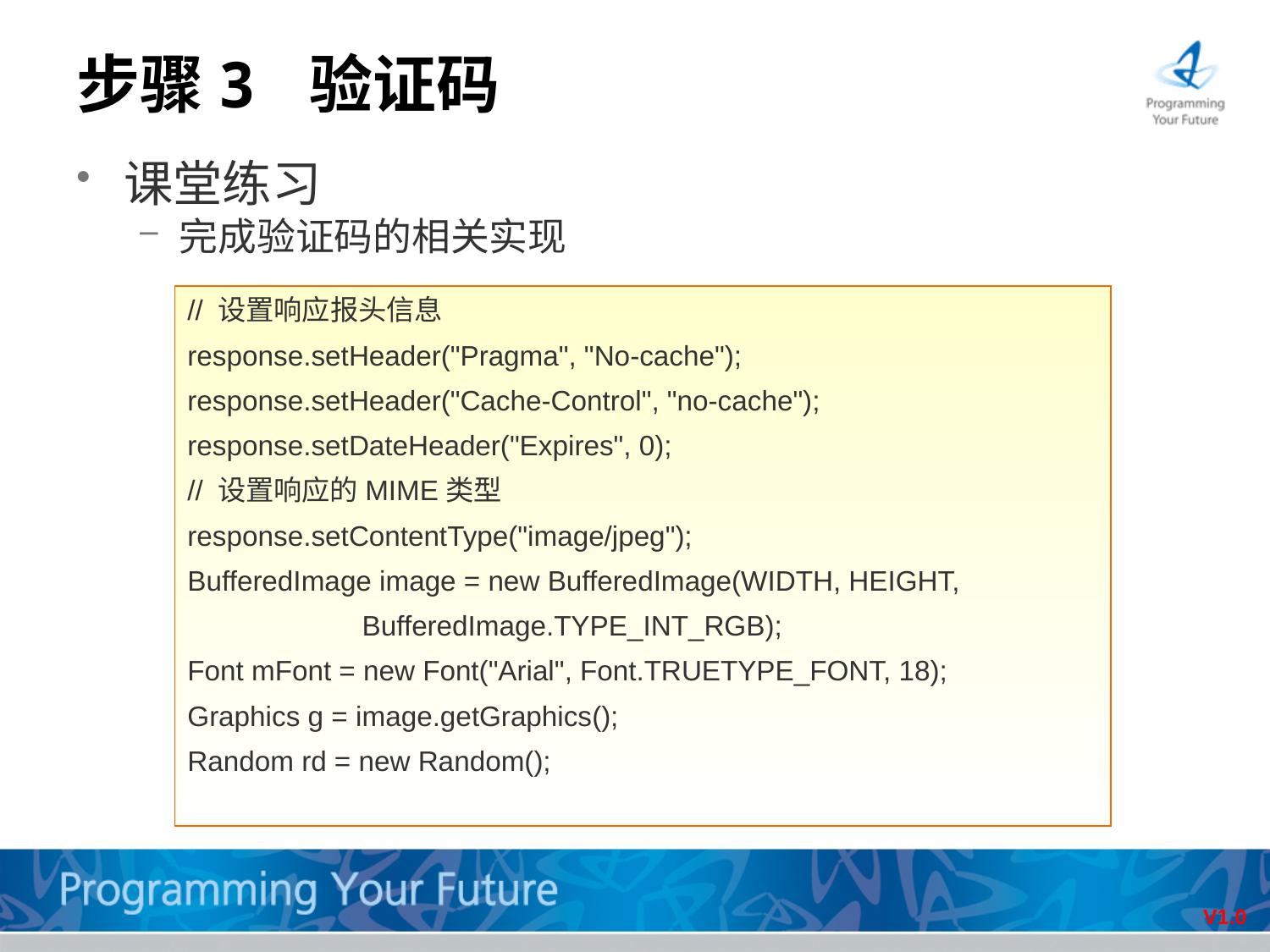

# 步骤3 验证码
课堂练习
完成验证码的相关实现
// 设置响应报头信息
response.setHeader("Pragma", "No-cache");
response.setHeader("Cache-Control", "no-cache");
response.setDateHeader("Expires", 0);
// 设置响应的MIME类型
response.setContentType("image/jpeg");
BufferedImage image = new BufferedImage(WIDTH, HEIGHT,
		BufferedImage.TYPE_INT_RGB);
Font mFont = new Font("Arial", Font.TRUETYPE_FONT, 18);
Graphics g = image.getGraphics();
Random rd = new Random();